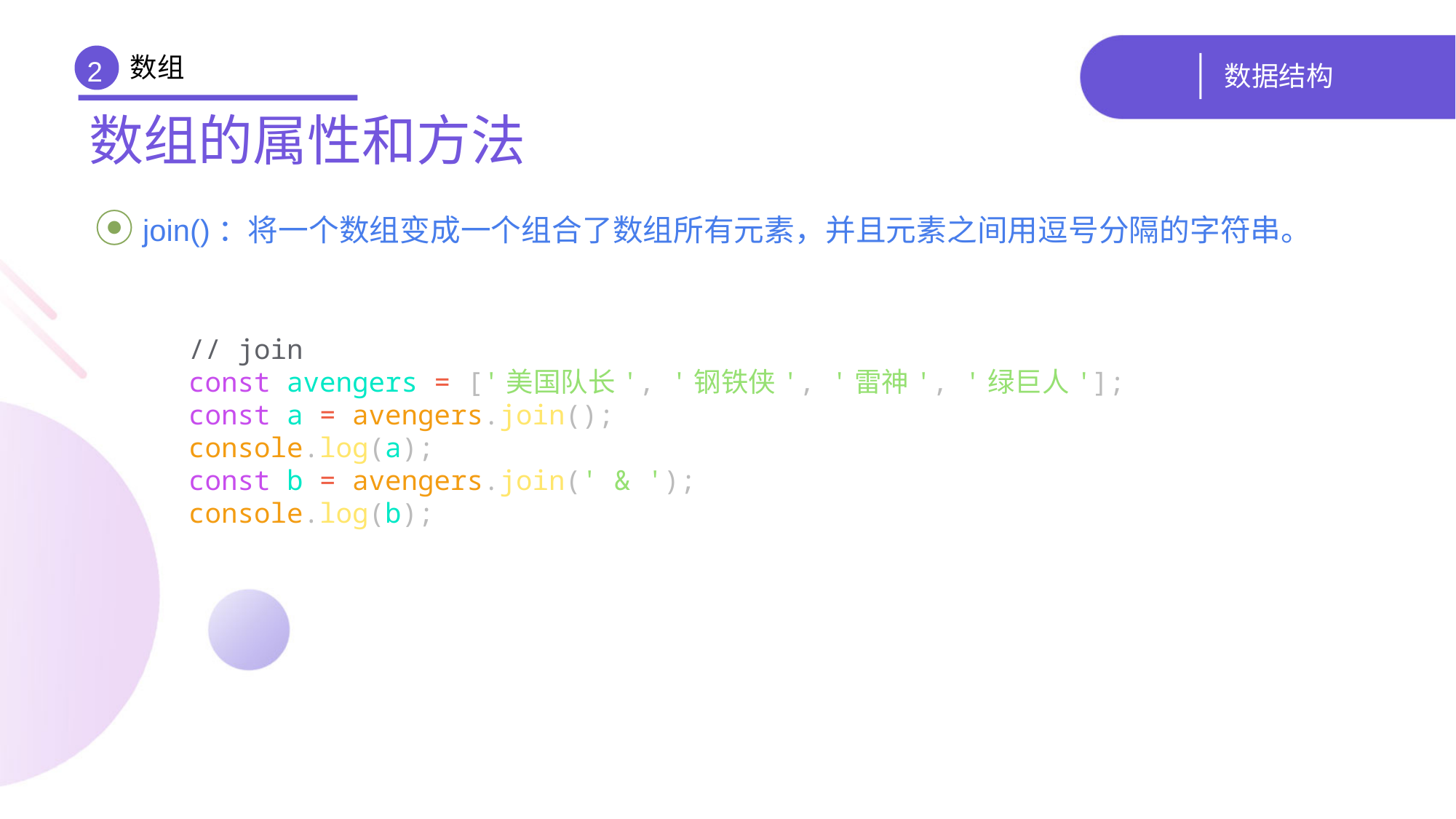

数组
# 数据结构
2
数组的属性和方法
 join()：将一个数组变成一个组合了数组所有元素，并且元素之间用逗号分隔的字符串。
// join
const avengers = ['美国队长', '钢铁侠', '雷神', '绿巨人'];
const a = avengers.join();
console.log(a);
const b = avengers.join(' & ');
console.log(b);